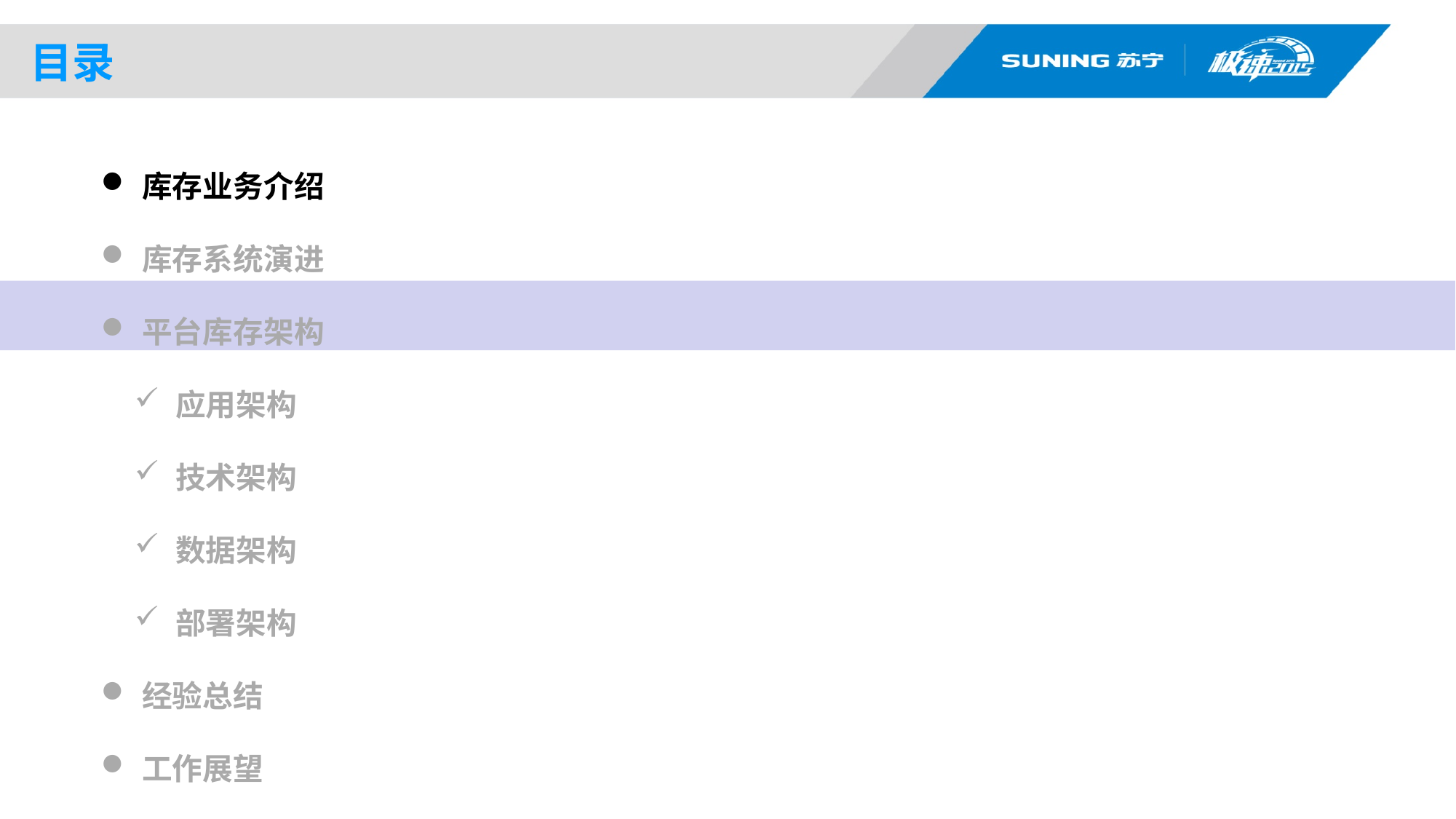

目录
库存业务介绍
库存系统演进
平台库存架构
应用架构
技术架构
数据架构
部署架构
经验总结
工作展望